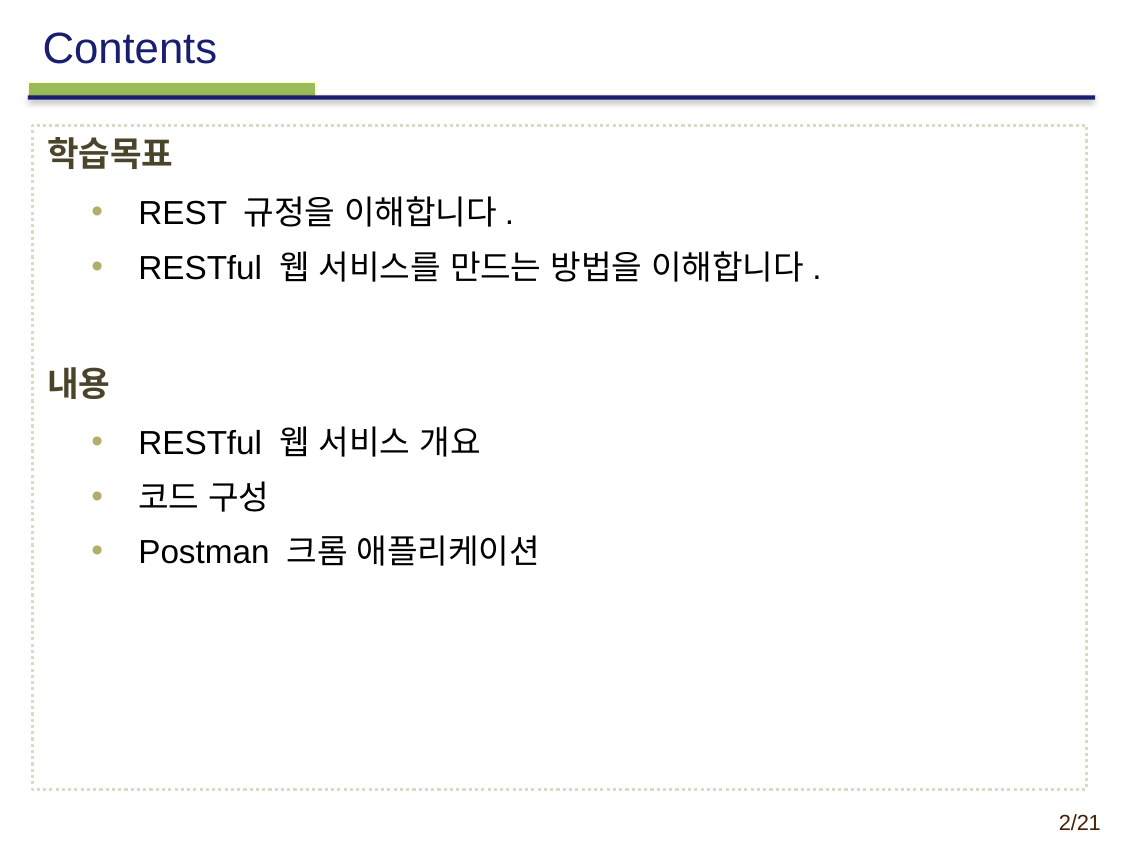

학습목표
REST 규정을 이해합니다.
RESTful 웹 서비스를 만드는 방법을 이해합니다.

내용
RESTful 웹 서비스 개요
코드 구성
Postman 크롬 애플리케이션